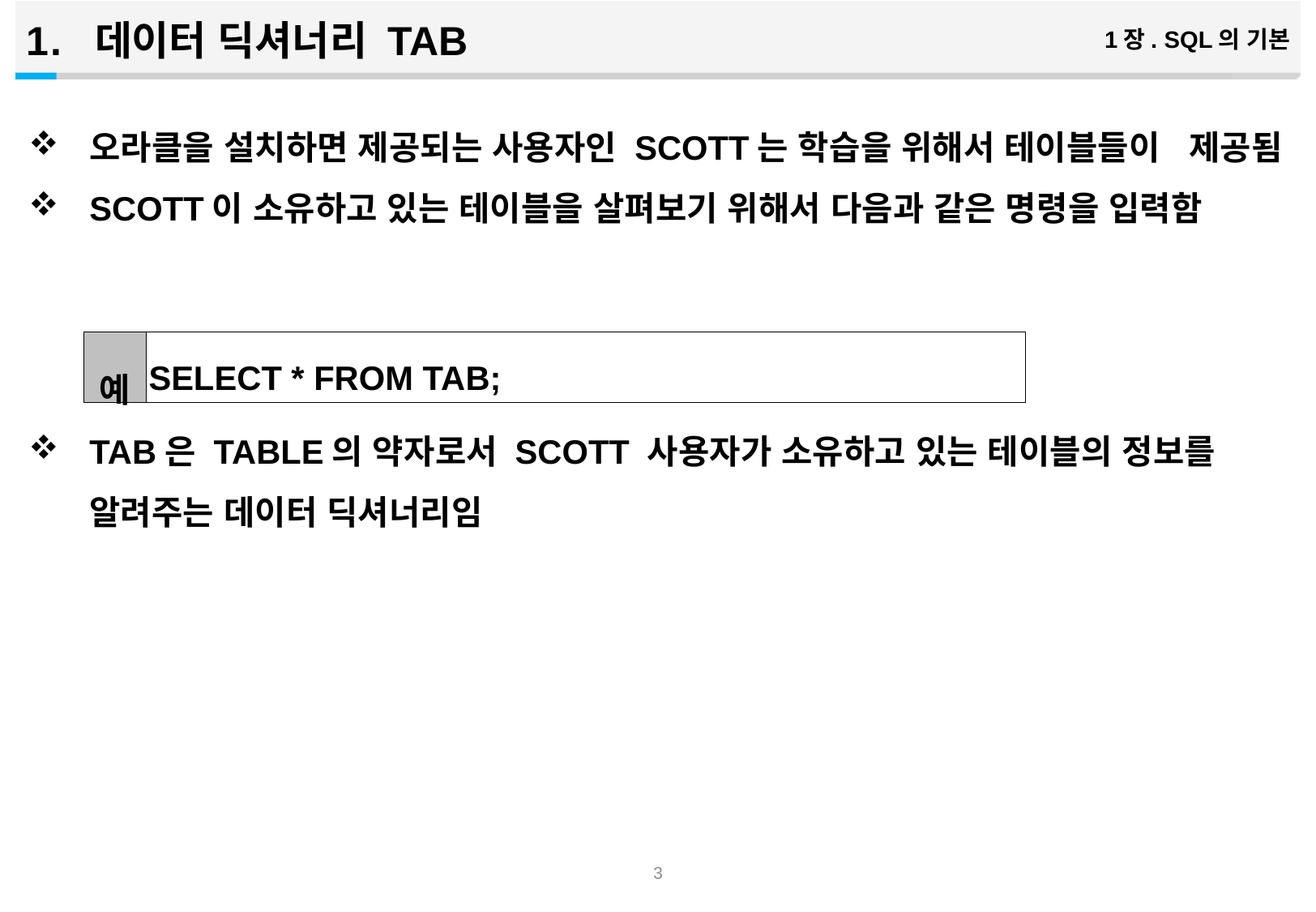

데이터 딕셔너리 TAB
1장. SQL의 기본
오라클을 설치하면 제공되는 사용자인 SCOTT는 학습을 위해서 테이블들이   제공됨
SCOTT이 소유하고 있는 테이블을 살펴보기 위해서 다음과 같은 명령을 입력함

TAB은 TABLE의 약자로서 SCOTT 사용자가 소유하고 있는 테이블의 정보를   알려주는 데이터 딕셔너리임

| 예 | SELECT \* FROM TAB; |
| --- | --- |
3